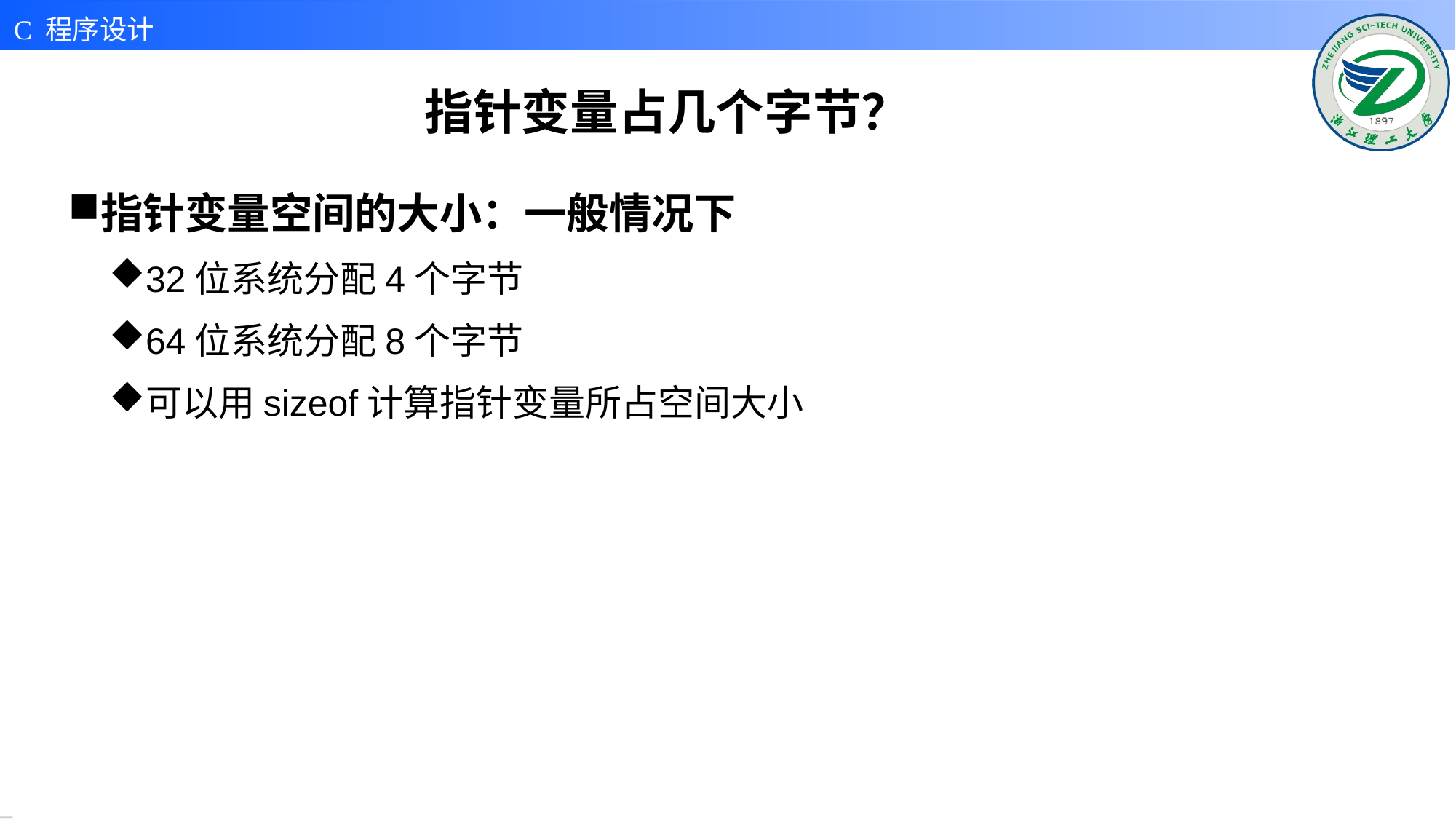

# 指针变量占几个字节？
指针变量空间的大小：一般情况下
32位系统分配4个字节
64位系统分配8个字节
可以用sizeof计算指针变量所占空间大小